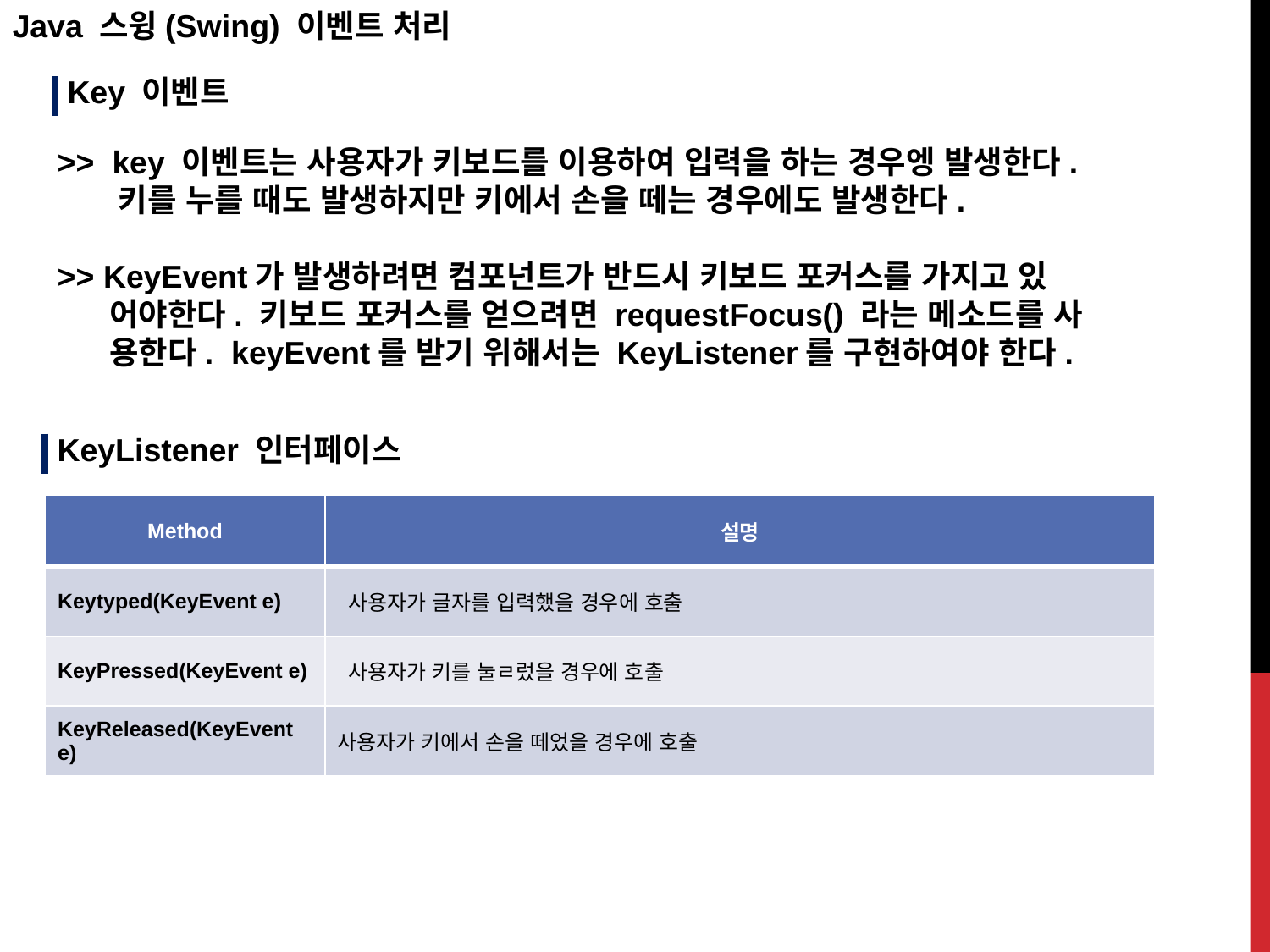

Java 스윙(Swing) 이벤트 처리
Key 이벤트
>>  key 이벤트는 사용자가 키보드를 이용하여 입력을 하는 경우엥 발생한다.
      키를 누를 때도 발생하지만 키에서 손을 떼는 경우에도 발생한다.

>> KeyEvent가 발생하려면 컴포넌트가 반드시 키보드 포커스를 가지고 있
     어야한다. 키보드 포커스를 얻으려면 requestFocus() 라는 메소드를 사
     용한다.  keyEvent를 받기 위해서는 KeyListener를 구현하여야 한다.
KeyListener 인터페이스
| Method | 설명 |
| --- | --- |
| Keytyped(KeyEvent e) | 사용자가 글자를 입력했을 경우에 호출 |
| KeyPressed(KeyEvent e) | 사용자가 키를 눌ㄹ렀을 경우에 호출 |
| KeyReleased(KeyEvent e) | 사용자가 키에서 손을 떼었을 경우에 호출 |